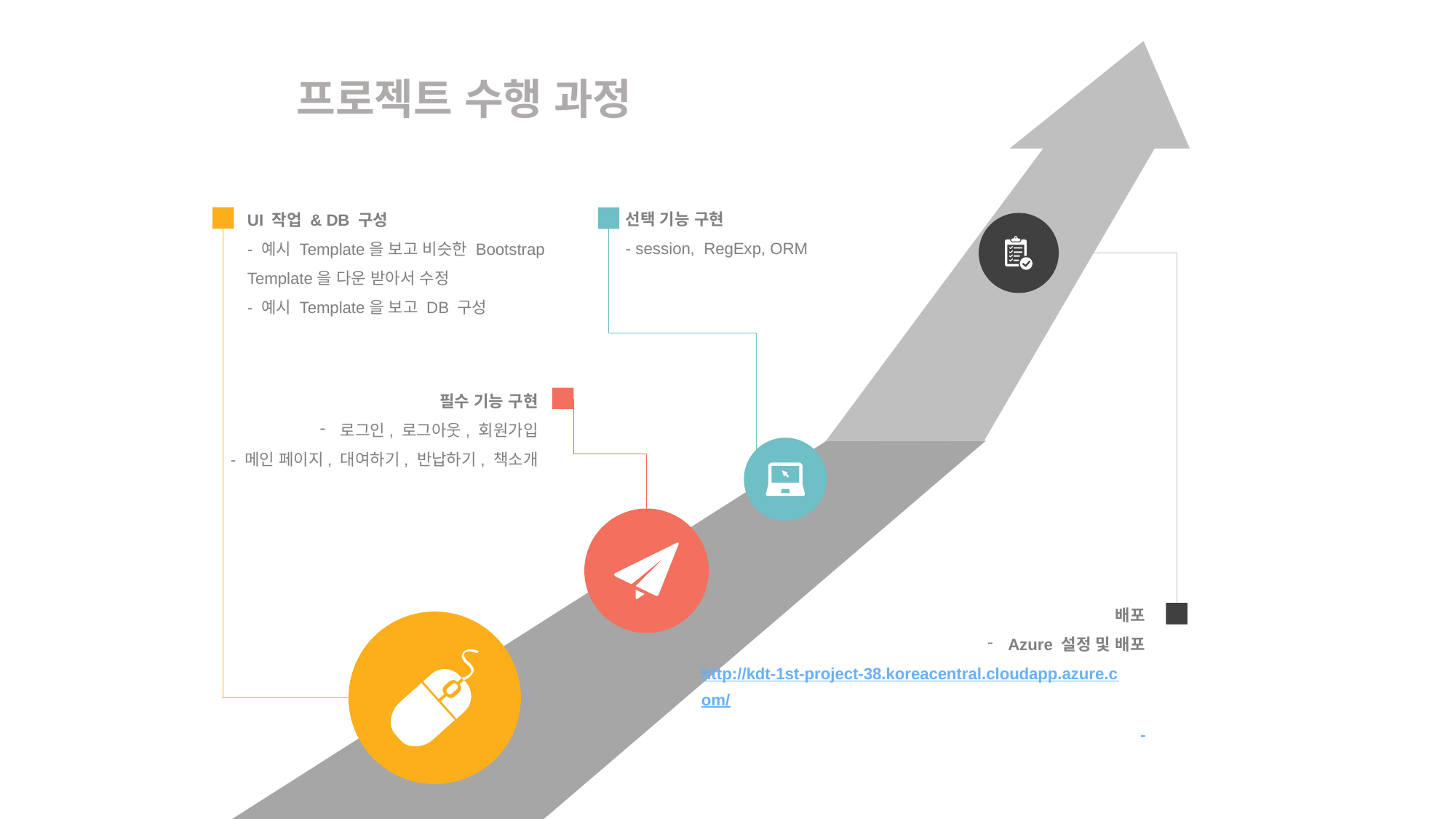

프로젝트 수행 과정

선택 기능 구현
- session,  RegExp, ORM
UI 작업 & DB 구성
- 예시 Template을 보고 비슷한 Bootstrap Template을 다운 받아서 수정
- 예시 Template을 보고 DB 구성

필수 기능 구현
로그인, 로그아웃, 회원가입
- 메인 페이지, 대여하기, 반납하기, 책소개

배포
Azure 설정 및 배포
http://kdt-1st-project-38.koreacentral.cloudapp.azure.com/